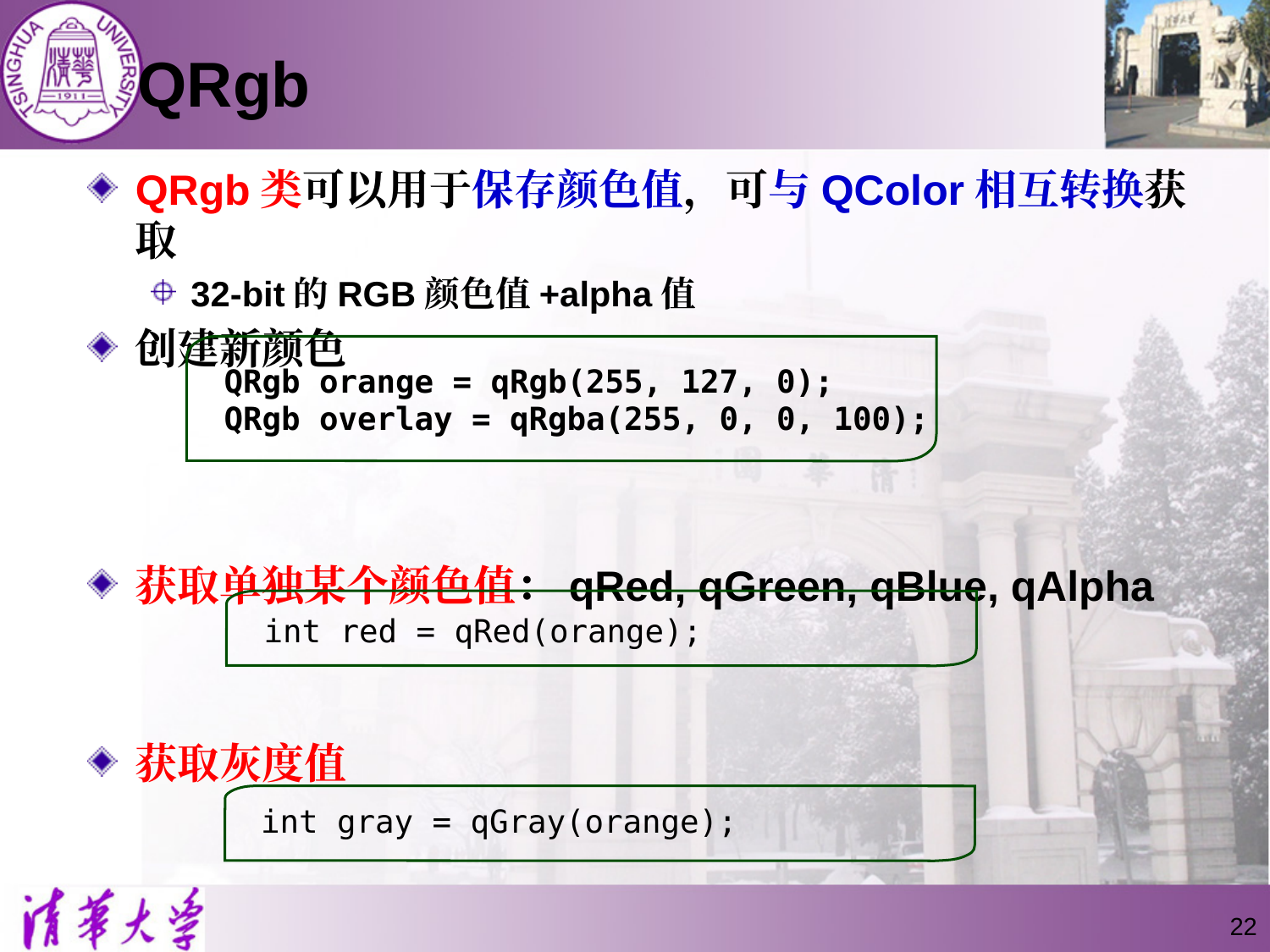

# QRgb
QRgb类可以用于保存颜色值，可与QColor相互转换获取
32-bit的RGB颜色值+alpha值
创建新颜色

获取单独某个颜色值：qRed, qGreen, qBlue, qAlpha

获取灰度值

QRgb orange = qRgb(255, 127, 0);
QRgb overlay = qRgba(255, 0, 0, 100);

int red = qRed(orange);

int gray = qGray(orange);
22